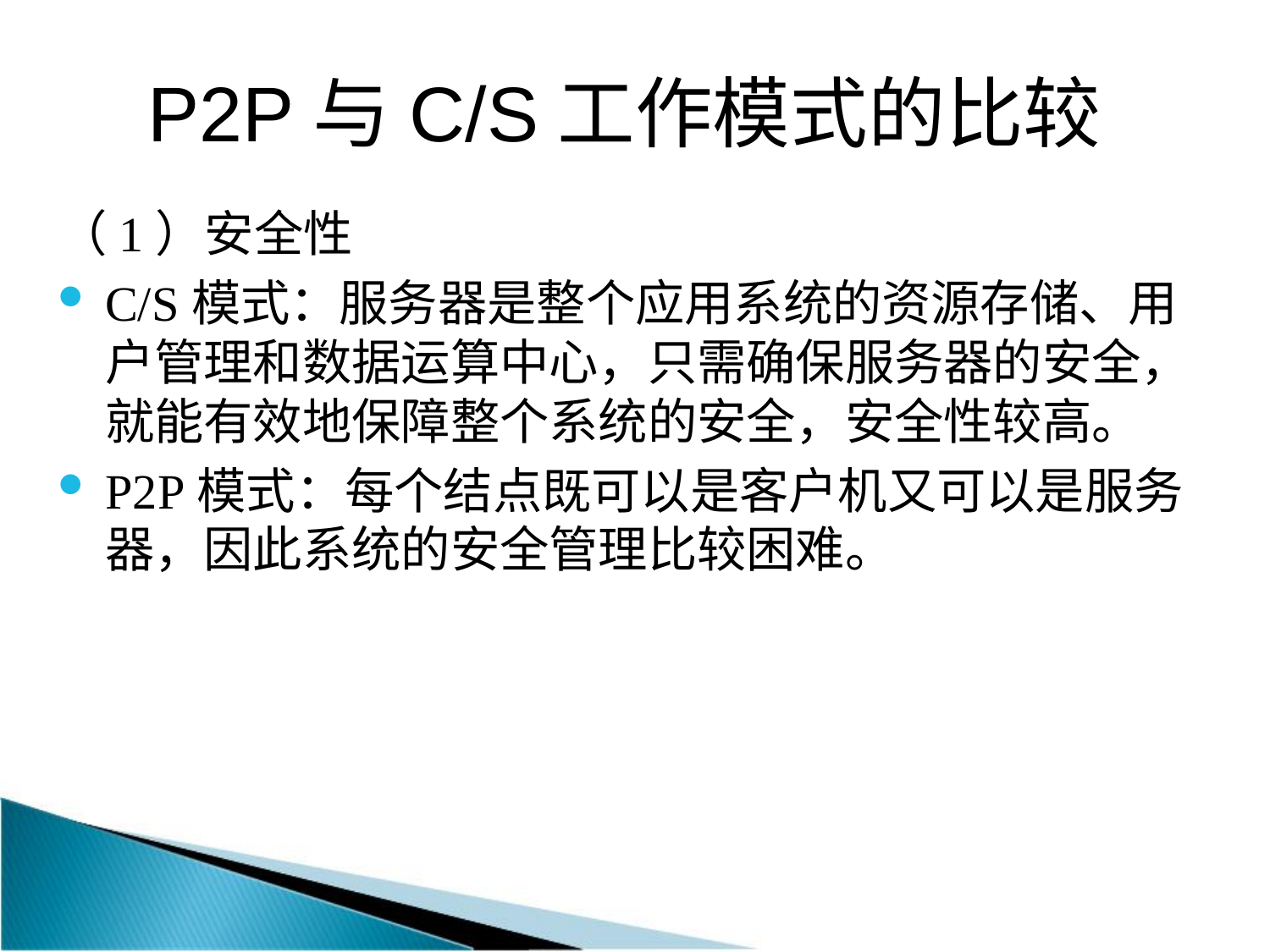

# P2P与C/S工作模式的比较
（1）安全性
C/S模式：服务器是整个应用系统的资源存储、用户管理和数据运算中心，只需确保服务器的安全，就能有效地保障整个系统的安全，安全性较高。
P2P模式：每个结点既可以是客户机又可以是服务器，因此系统的安全管理比较困难。